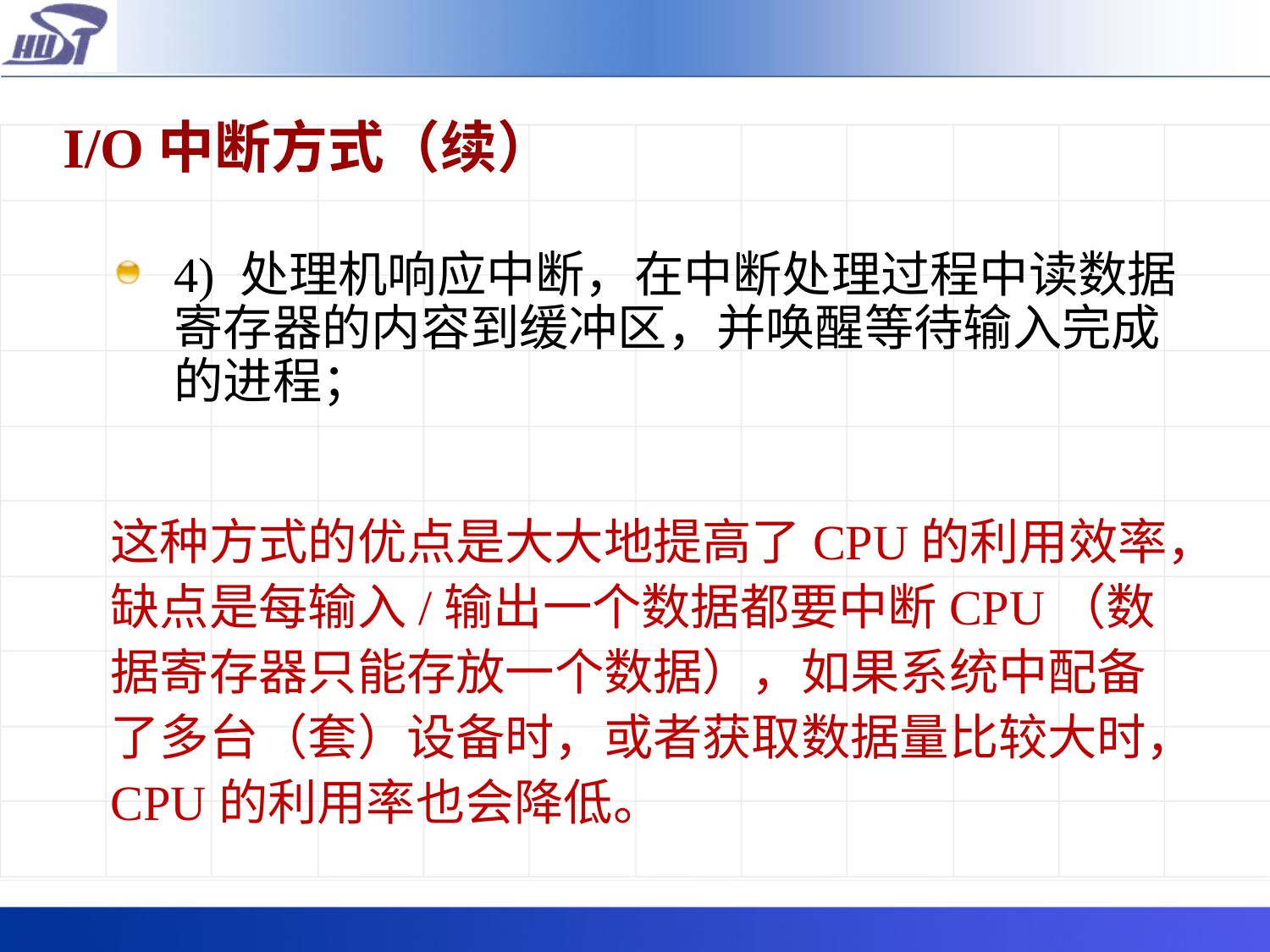

# I/O中断方式（续）
4) 处理机响应中断，在中断处理过程中读数据寄存器的内容到缓冲区，并唤醒等待输入完成的进程；

	这种方式的优点是大大地提高了CPU的利用效率，缺点是每输入/输出一个数据都要中断CPU（数据寄存器只能存放一个数据），如果系统中配备了多台（套）设备时，或者获取数据量比较大时，CPU的利用率也会降低。